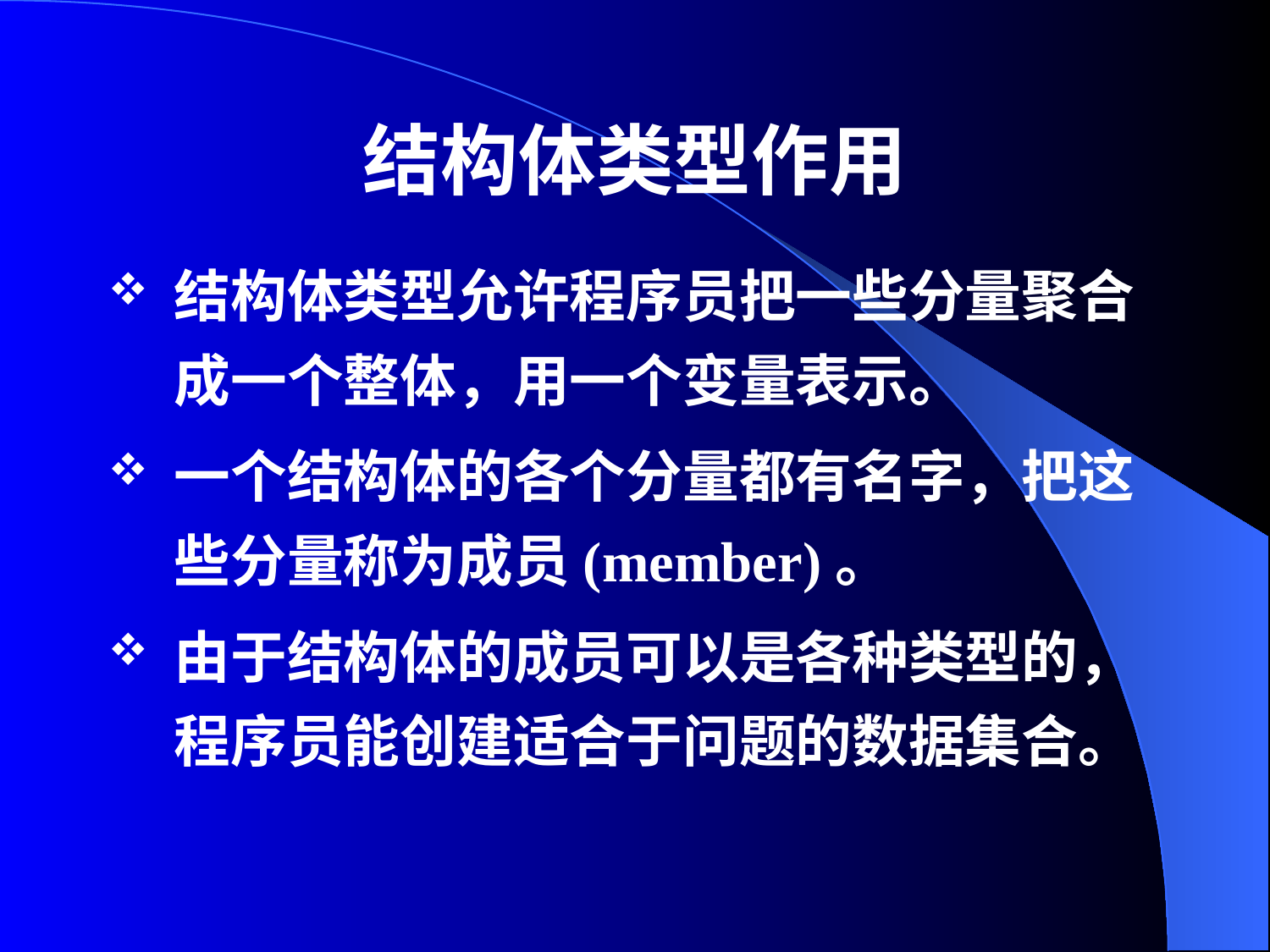

# 结构体类型作用
结构体类型允许程序员把一些分量聚合成一个整体，用一个变量表示。
一个结构体的各个分量都有名字，把这些分量称为成员(member)。
由于结构体的成员可以是各种类型的，程序员能创建适合于问题的数据集合。